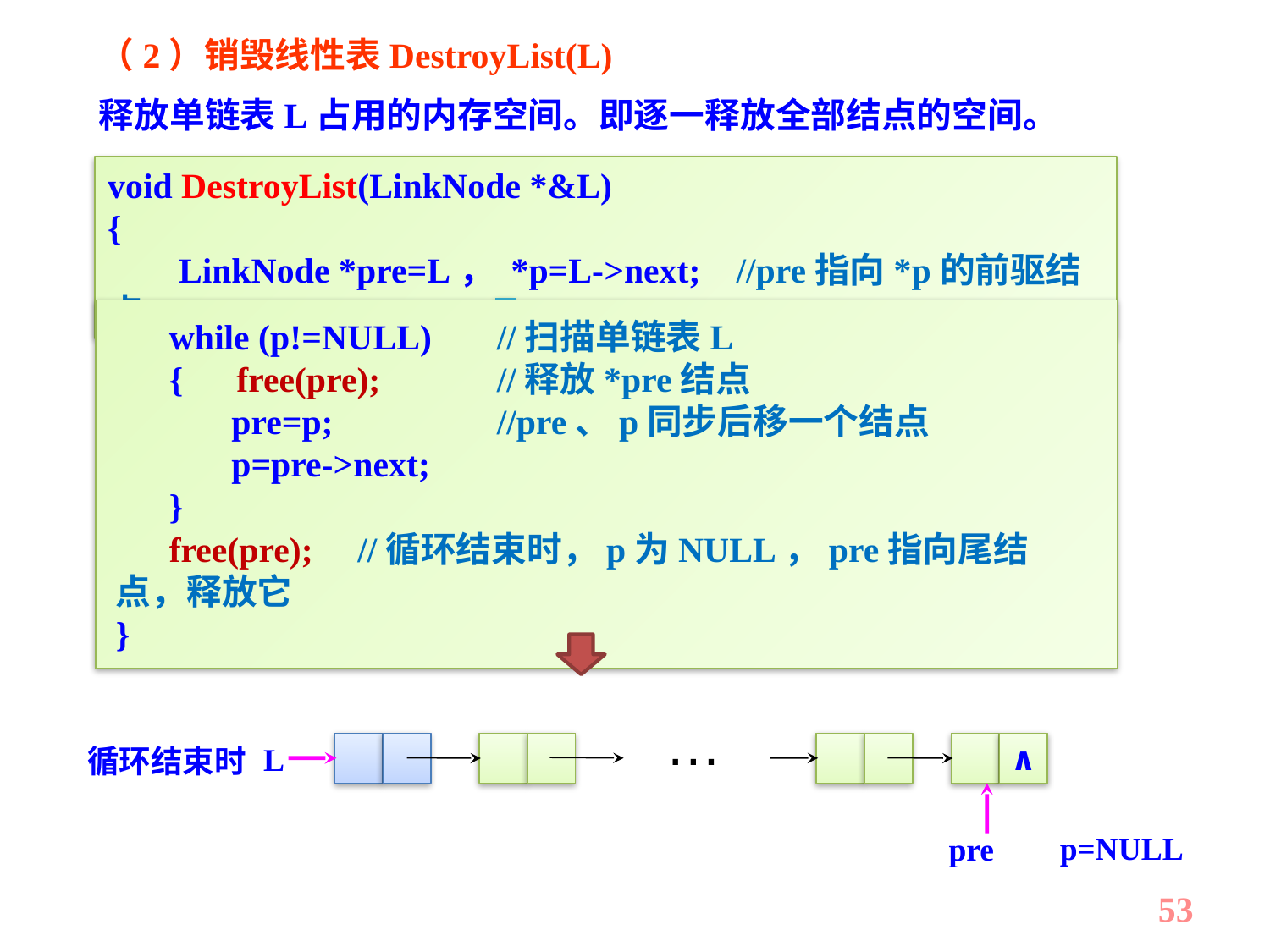

（2）销毁线性表DestroyList(L)
      释放单链表L占用的内存空间。即逐一释放全部结点的空间。
void DestroyList(LinkNode *&L)
{
        LinkNode *pre=L， *p=L->next;    //pre指向*p的前驱结点

…
L

∧
初始时

pre
p
      while (p!=NULL)	//扫描单链表L
      {      free(pre);	//释放*pre结点
             pre=p;		//pre、p同步后移一个结点
             p=pre->next;
      }
      free(pre);     //循环结束时，p为NULL，pre指向尾结点，释放它
}

…
L

∧
循环结束时

p=NULL
pre
53